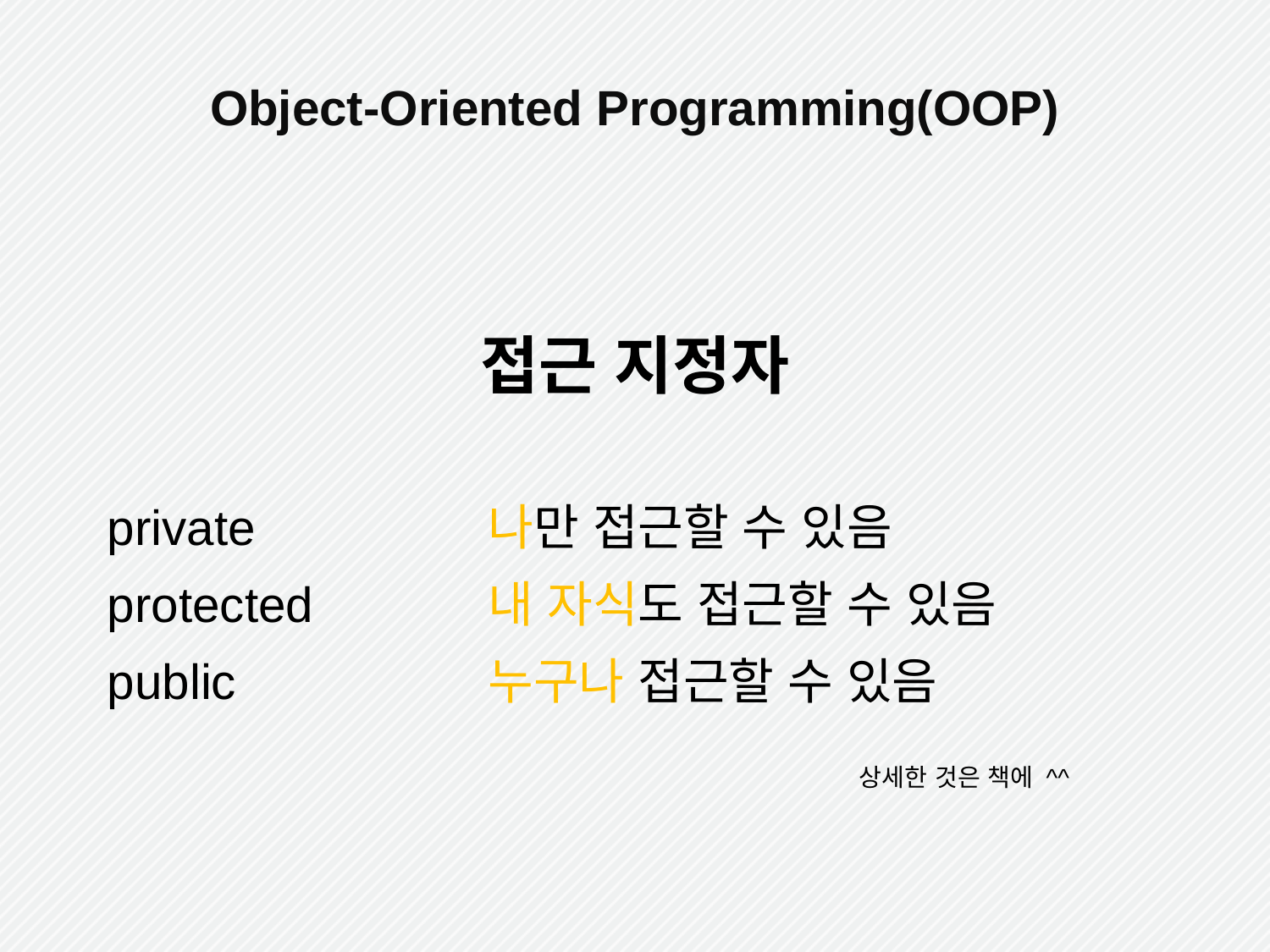

Object-Oriented Programming(OOP)
접근 지정자

private		나만 접근할 수 있음
protected		내 자식도 접근할 수 있음
public		누구나 접근할 수 있음
상세한 것은 책에 ^^